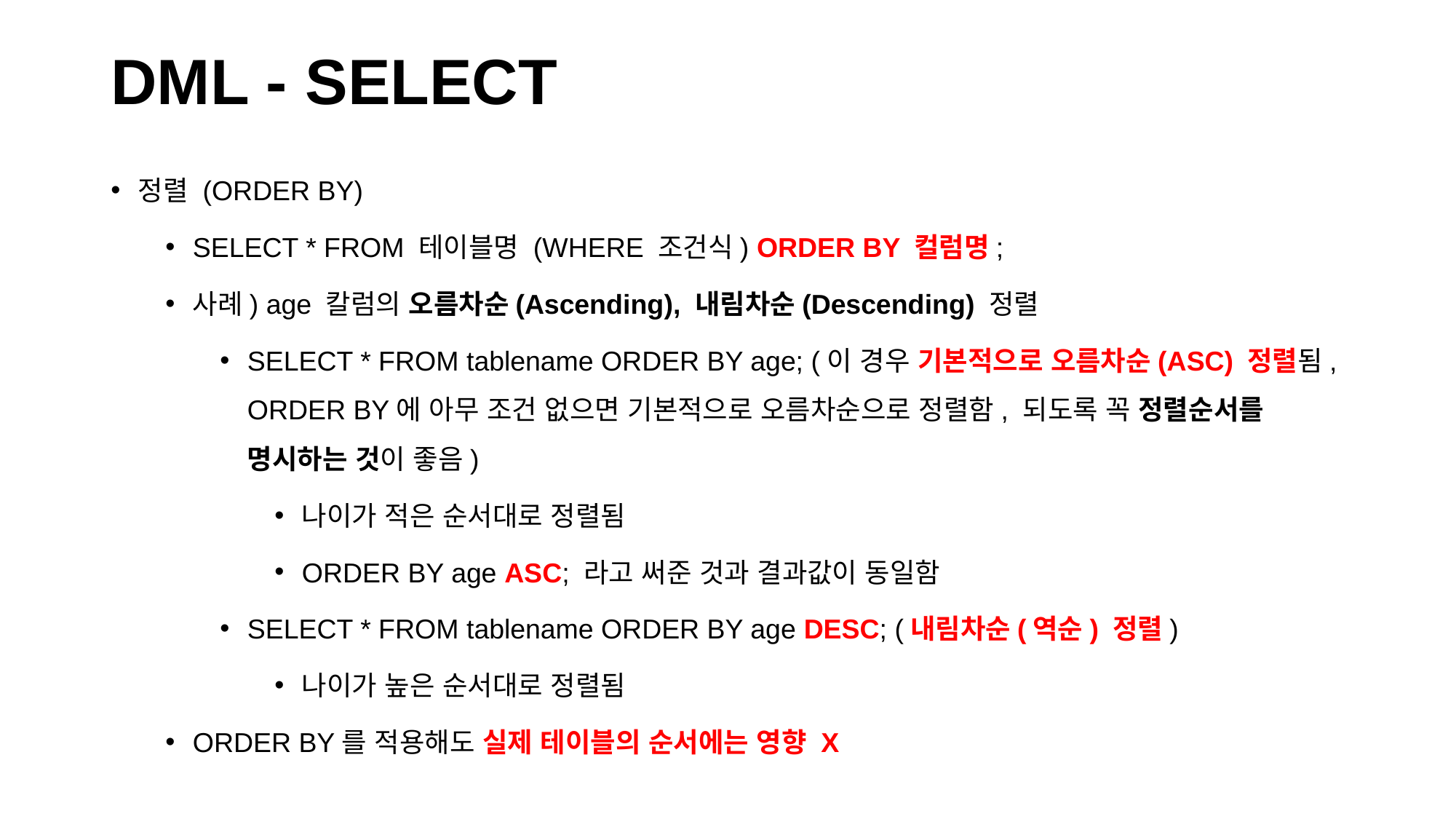

# DML - SELECT
정렬 (ORDER BY)
SELECT * FROM 테이블명 (WHERE 조건식) ORDER BY 컬럼명;
사례) age 칼럼의 오름차순(Ascending), 내림차순(Descending) 정렬
SELECT * FROM tablename ORDER BY age; (이 경우 기본적으로 오름차순(ASC) 정렬됨, ORDER BY에 아무 조건 없으면 기본적으로 오름차순으로 정렬함, 되도록 꼭 정렬순서를 명시하는 것이 좋음)
나이가 적은 순서대로 정렬됨
ORDER BY age ASC; 라고 써준 것과 결과값이 동일함
SELECT * FROM tablename ORDER BY age DESC; (내림차순(역순) 정렬)
나이가 높은 순서대로 정렬됨
ORDER BY를 적용해도 실제 테이블의 순서에는 영향 X